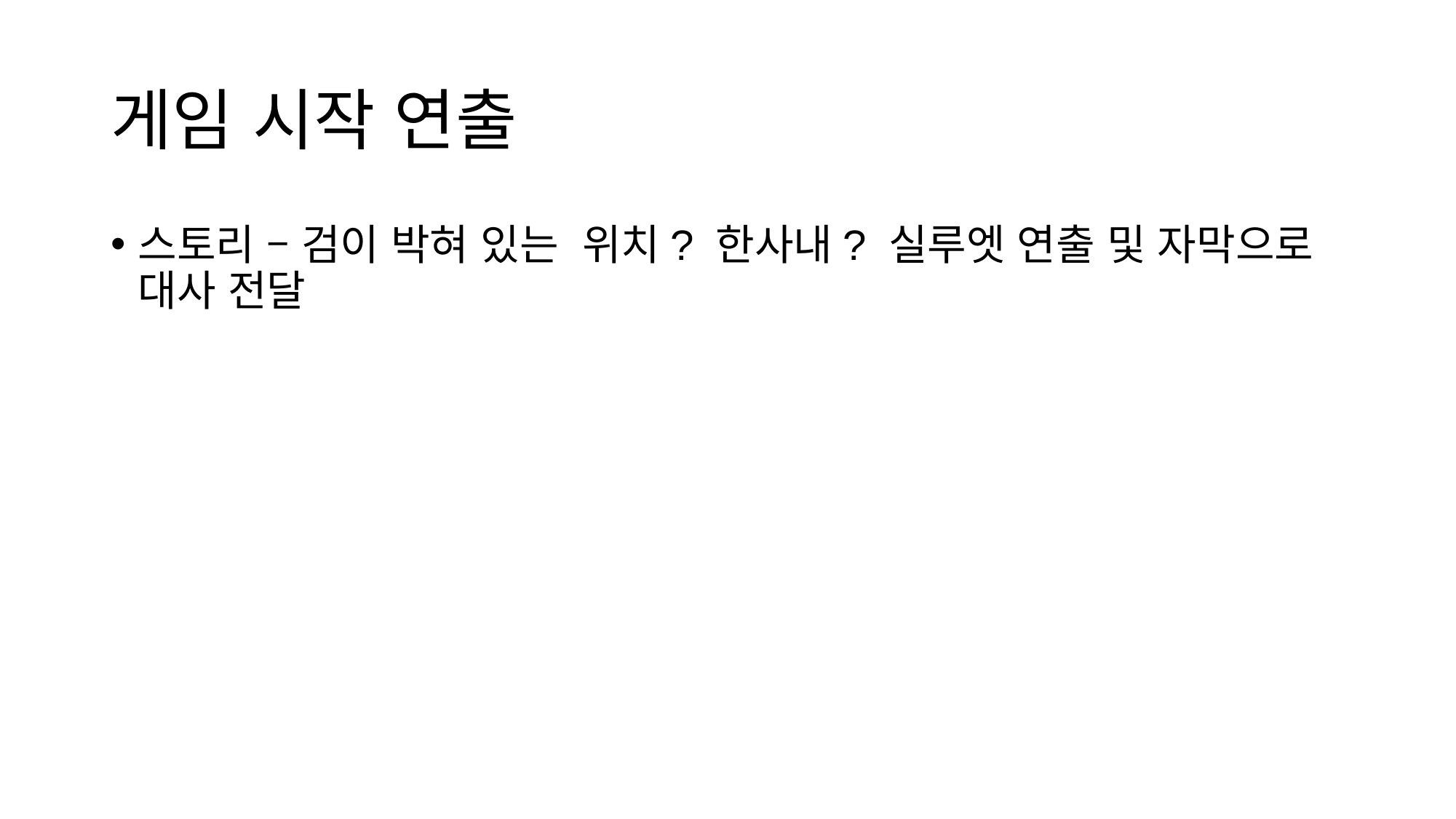

# 게임 시작 연출
스토리 – 검이 박혀 있는  위치? 한사내? 실루엣 연출 및 자막으로 대사 전달